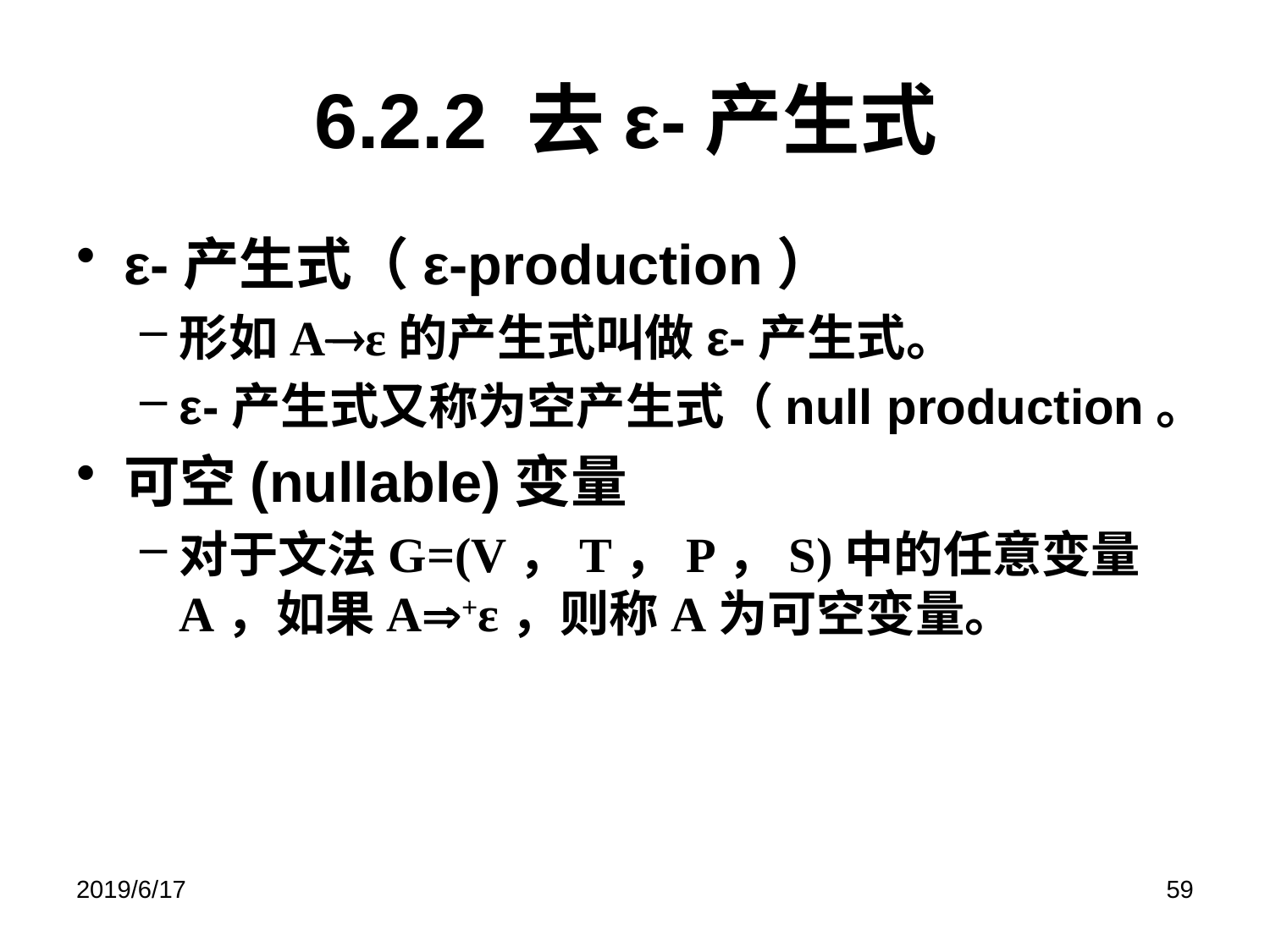

# 6.2.2 去ε-产生式
ε-产生式（ε-production）
形如A→ε的产生式叫做ε-产生式。
ε-产生式又称为空产生式（null production。
可空(nullable)变量
对于文法G=(V，T，P，S)中的任意变量A，如果A⇒+ε，则称A为可空变量。
2019/6/17
59